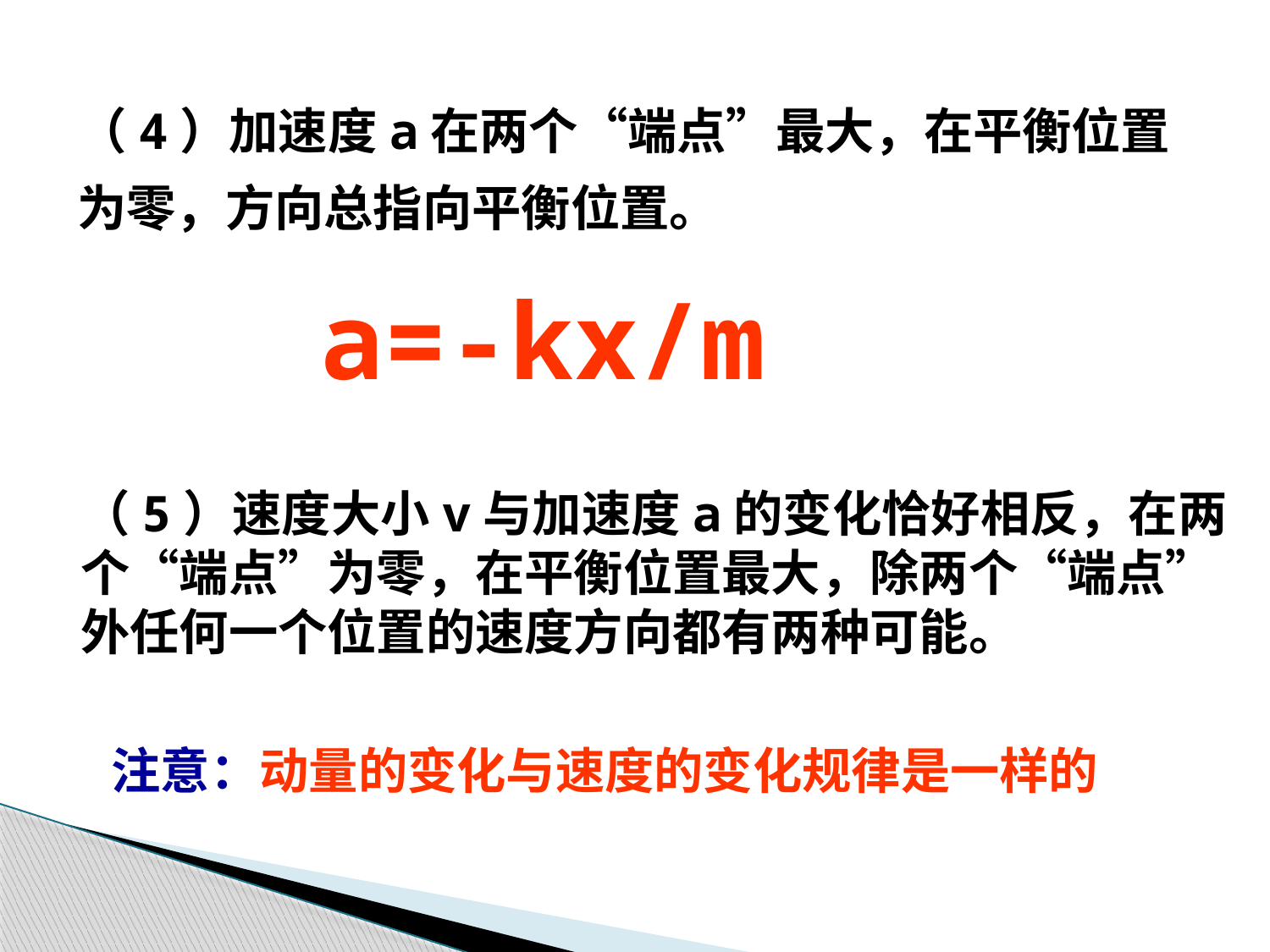

（4）加速度a在两个“端点”最大，在平衡位置为零，方向总指向平衡位置。
a=-kx/m
（5）速度大小v与加速度a的变化恰好相反，在两个“端点”为零，在平衡位置最大，除两个“端点”外任何一个位置的速度方向都有两种可能。
注意：动量的变化与速度的变化规律是一样的